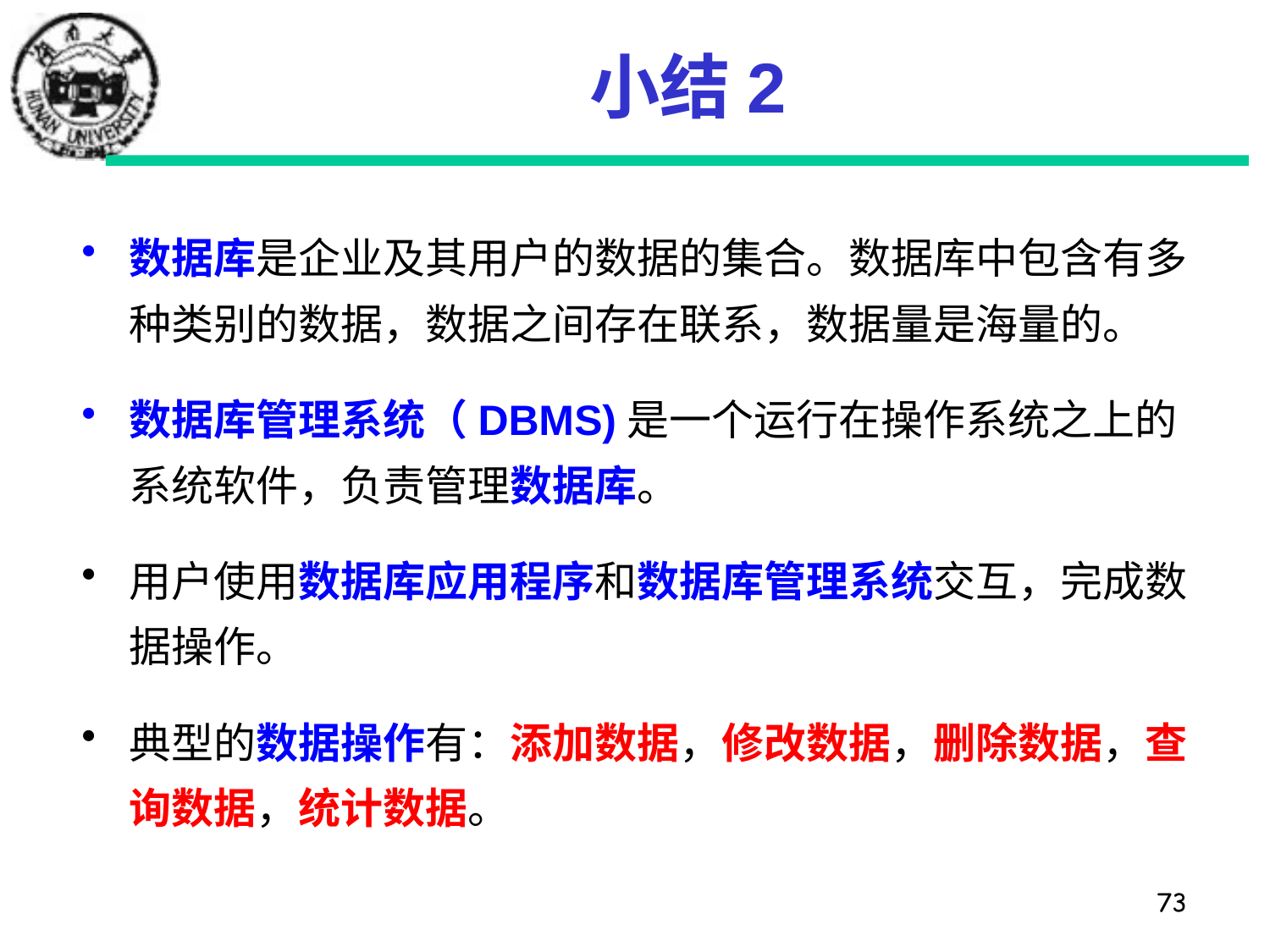

# 小结2
数据库是企业及其用户的数据的集合。数据库中包含有多种类别的数据，数据之间存在联系，数据量是海量的。
数据库管理系统（DBMS)是一个运行在操作系统之上的系统软件，负责管理数据库。
用户使用数据库应用程序和数据库管理系统交互，完成数据操作。
典型的数据操作有：添加数据，修改数据，删除数据，查询数据，统计数据。
73